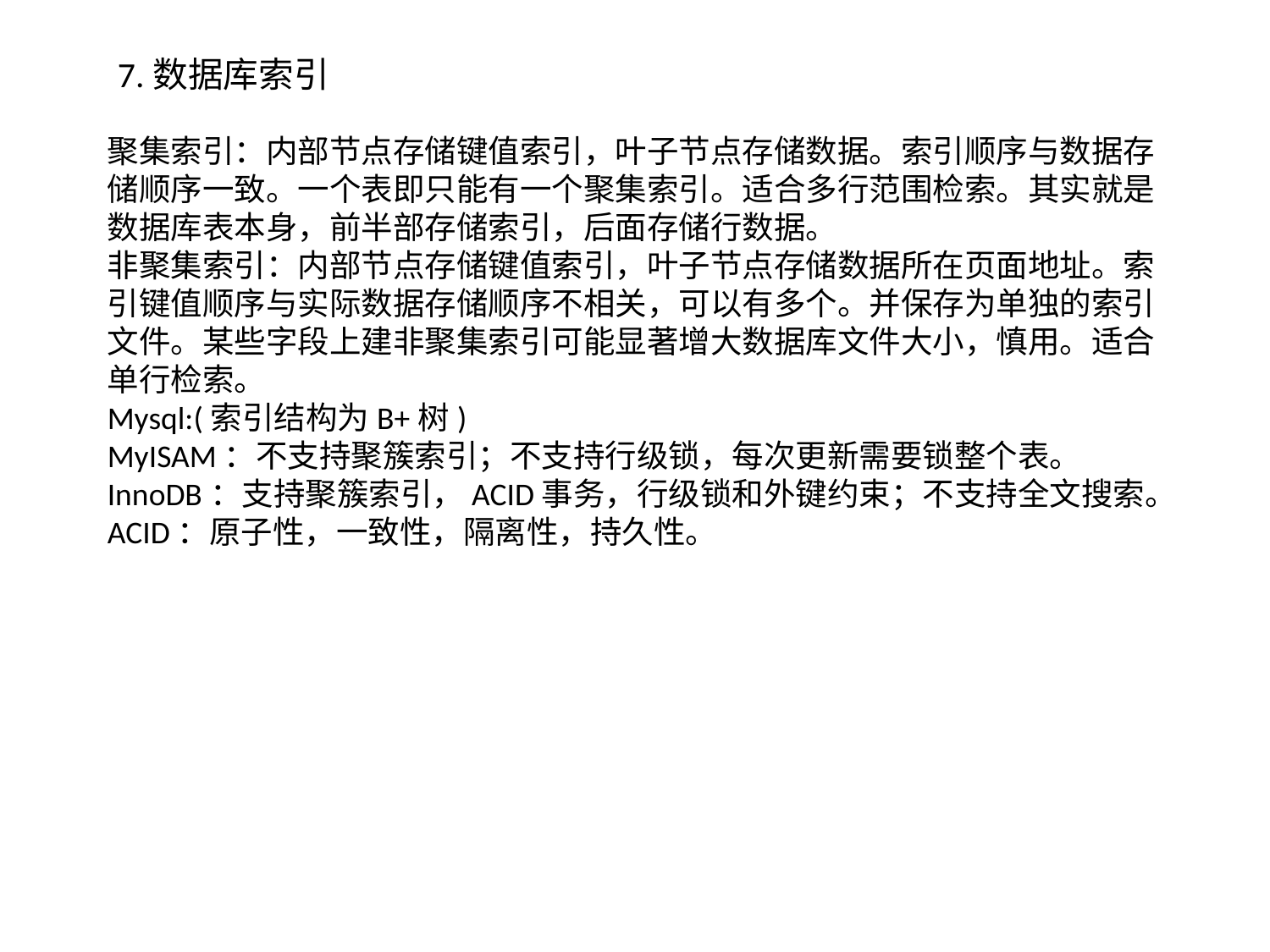

7.数据库索引
聚集索引：内部节点存储键值索引，叶子节点存储数据。索引顺序与数据存储顺序一致。一个表即只能有一个聚集索引。适合多行范围检索。其实就是数据库表本身，前半部存储索引，后面存储行数据。
非聚集索引：内部节点存储键值索引，叶子节点存储数据所在页面地址。索引键值顺序与实际数据存储顺序不相关，可以有多个。并保存为单独的索引文件。某些字段上建非聚集索引可能显著增大数据库文件大小，慎用。适合单行检索。
Mysql:(索引结构为B+树)
MyISAM：不支持聚簇索引；不支持行级锁，每次更新需要锁整个表。
InnoDB：支持聚簇索引，ACID事务，行级锁和外键约束；不支持全文搜索。
ACID：原子性，一致性，隔离性，持久性。